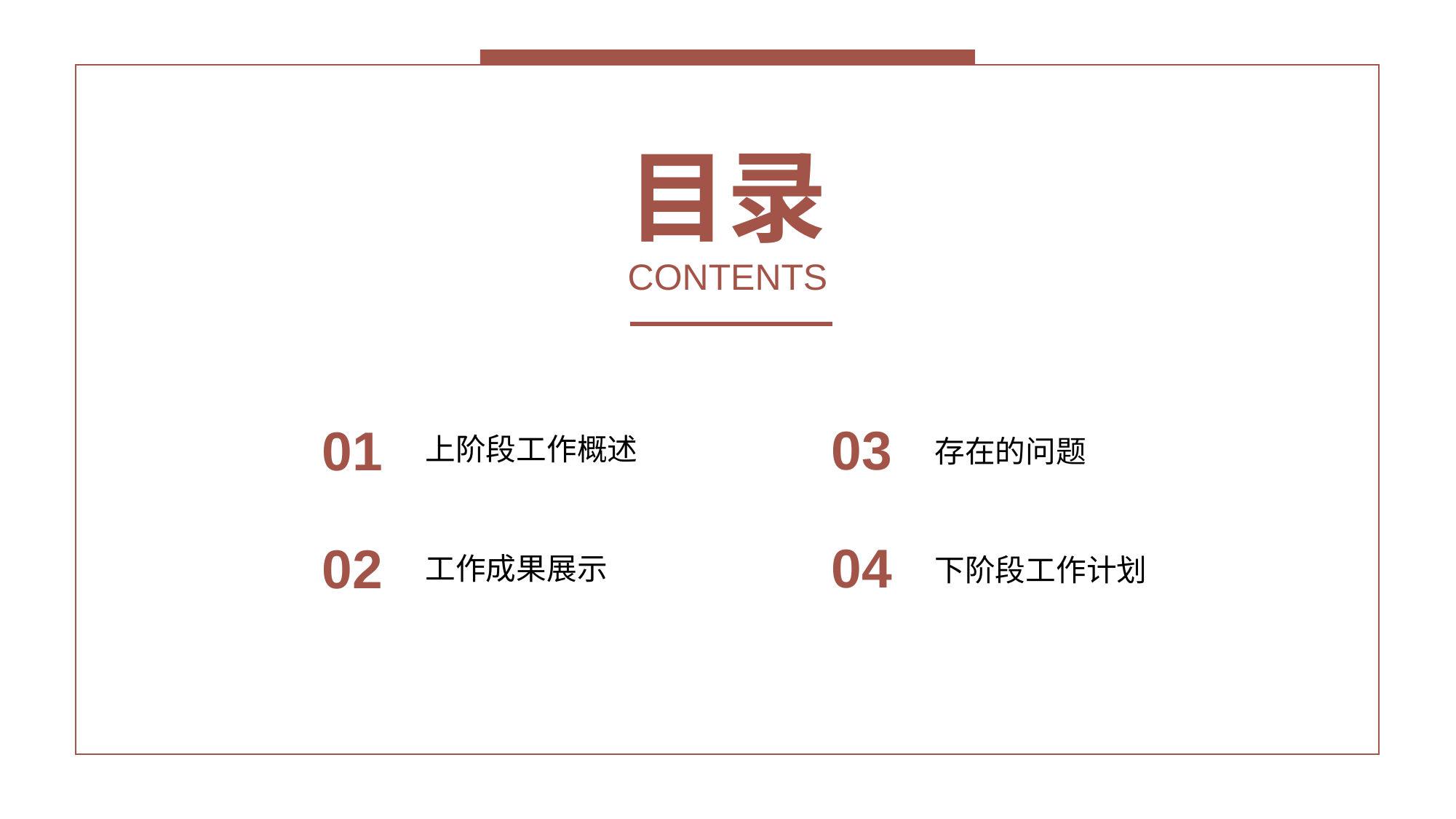

目录
CONTENTS
 03
存在的问题
 01
上阶段工作概述
 04
下阶段工作计划
 02
工作成果展示